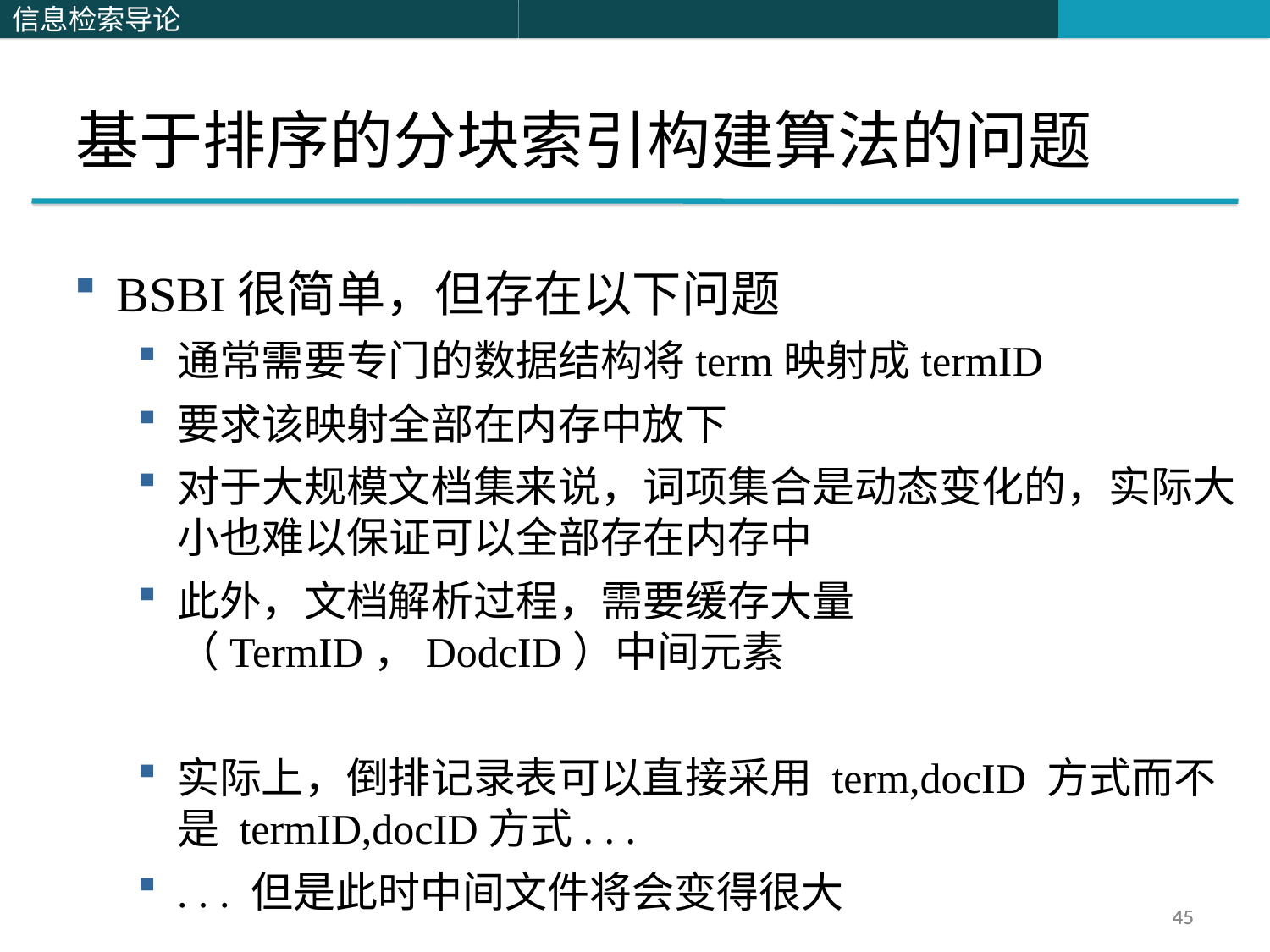

基于排序的分块索引构建算法的问题

 BSBI很简单，但存在以下问题
通常需要专门的数据结构将term映射成termID
要求该映射全部在内存中放下
对于大规模文档集来说，词项集合是动态变化的，实际大小也难以保证可以全部存在内存中
此外，文档解析过程，需要缓存大量（TermID，DodcID）中间元素

实际上，倒排记录表可以直接采用 term,docID 方式而不是 termID,docID方式. . .
. . . 但是此时中间文件将会变得很大
45
45